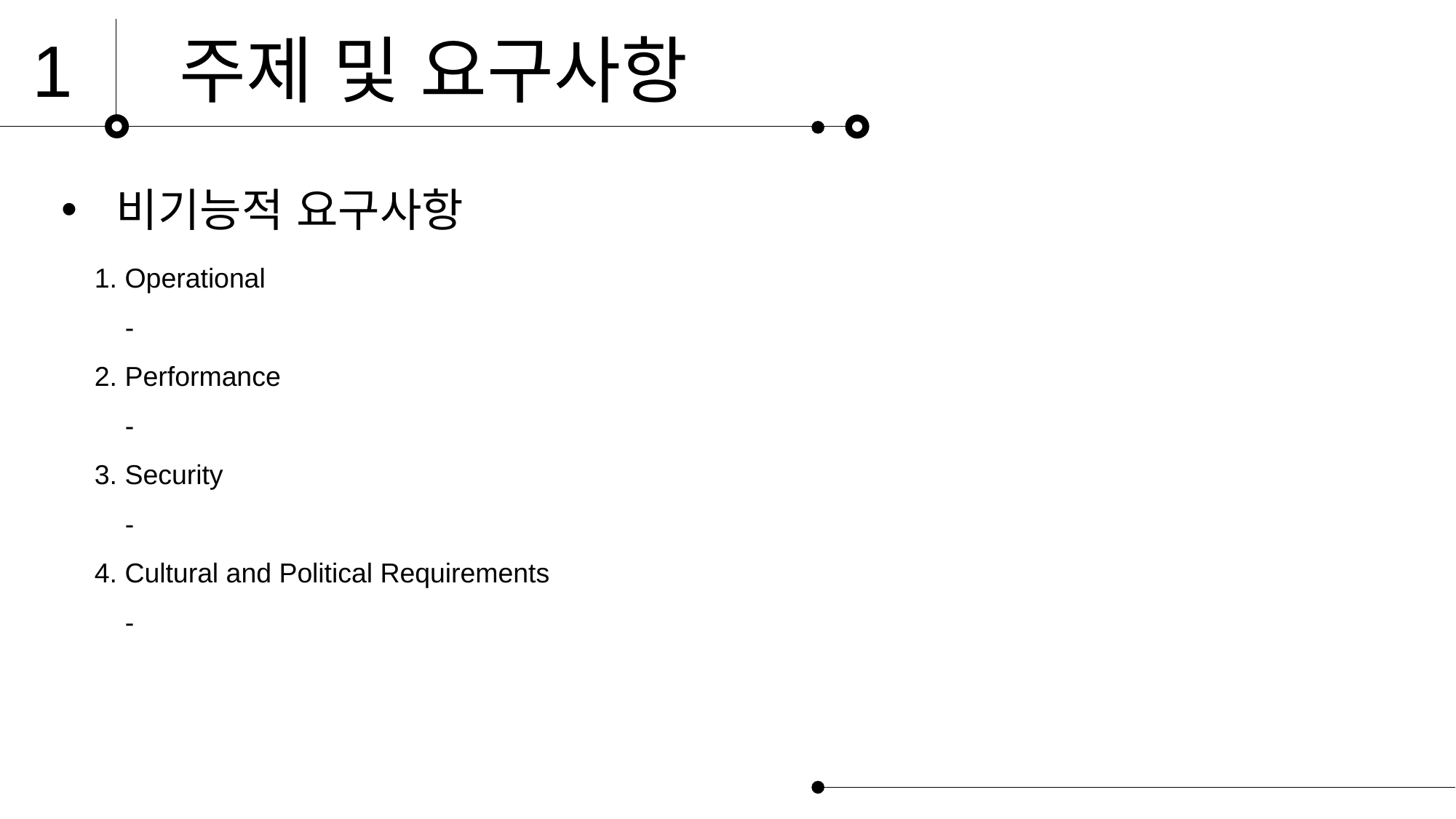

1
주제 및 요구사항
비기능적 요구사항
1. Operational
    -
2. Performance
    -
3. Security
    -
4. Cultural and Political Requirements
    -